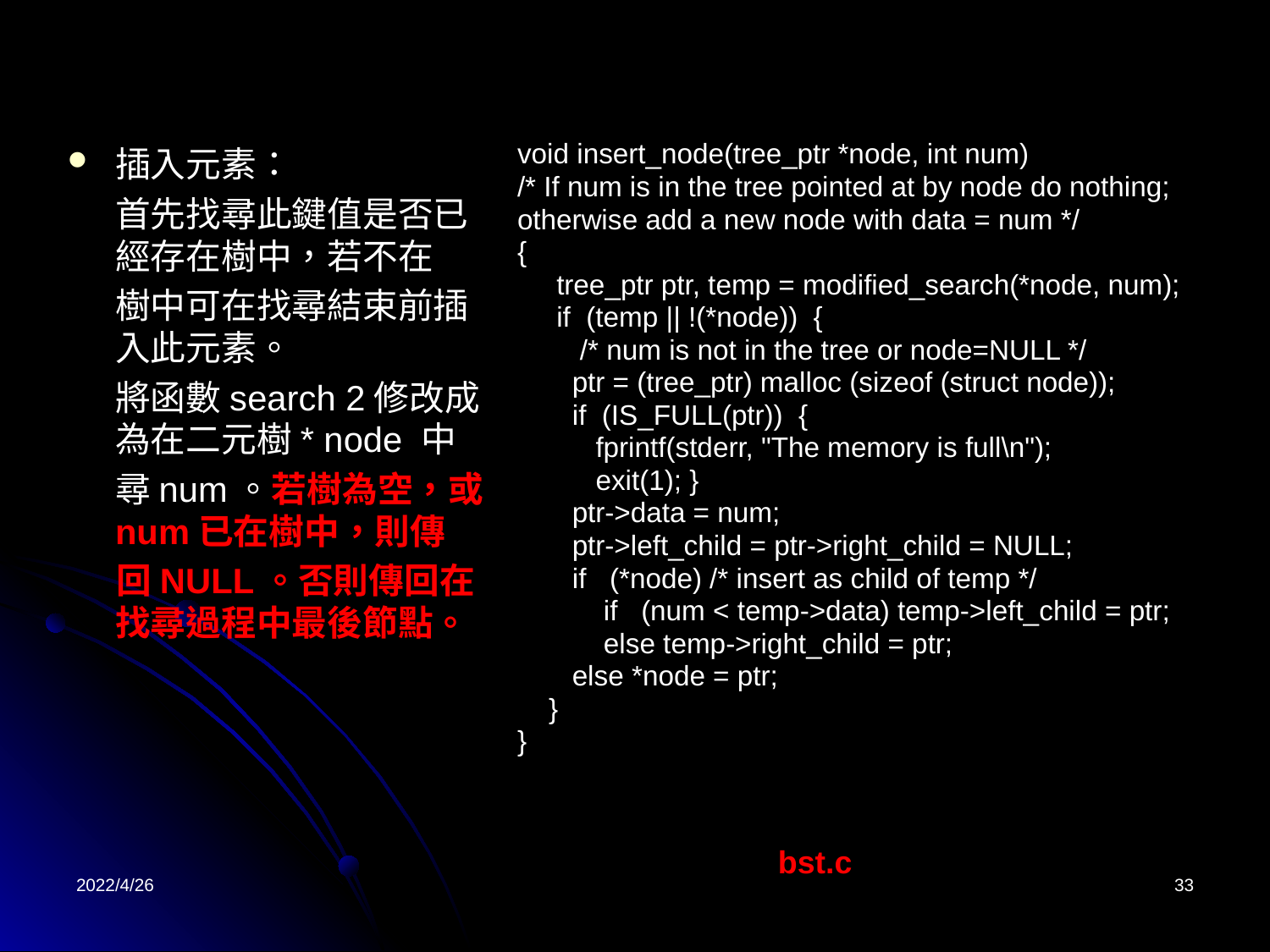

插入元素：
     首先找尋此鍵值是否已經存在樹中，若不在
     樹中可在找尋結束前插入此元素。
     將函數search 2修改成為在二元樹* node 中
     尋num。若樹為空，或num已在樹中，則傳
     回NULL。否則傳回在找尋過程中最後節點。
void insert_node(tree_ptr *node, int num)
/* If num is in the tree pointed at by node do nothing;
otherwise add a new node with data = num */
{
     tree_ptr ptr, temp = modified_search(*node, num);
     if  (temp || !(*node))  {
        /* num is not in the tree or node=NULL */
       ptr = (tree_ptr) malloc (sizeof (struct node));
       if  (IS_FULL(ptr))  {
          fprintf(stderr, "The memory is full\n");
          exit(1); }
       ptr->data = num;
       ptr->left_child = ptr->right_child = NULL;
       if   (*node) /* insert as child of temp */
           if   (num < temp->data) temp->left_child = ptr;
           else temp->right_child = ptr;
       else *node = ptr;
    }
}
bst.c
2022/4/26
33